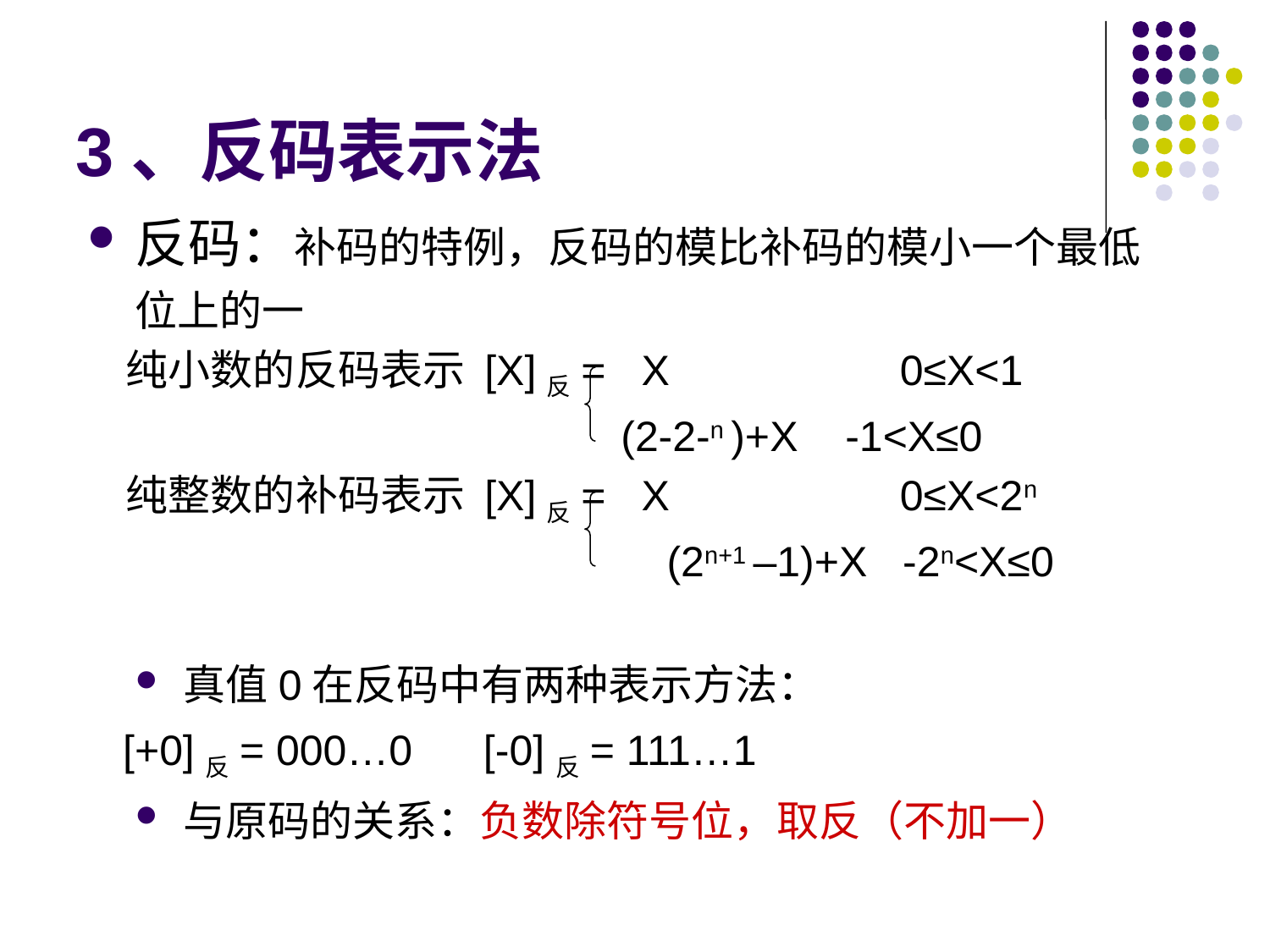

# 3、反码表示法
反码：补码的特例，反码的模比补码的模小一个最低位上的一
   纯小数的反码表示 [X]反=   X	           0≤X<1
                                             (2-2-n )+X    -1<X≤0
   纯整数的补码表示 [X]反=   X	           0≤X<2n
					  (2n+1 –1)+X   -2n<X≤0

真值0在反码中有两种表示方法：
   [+0]反= 000…0      [-0]反= 111…1
与原码的关系：负数除符号位，取反（不加一）

36